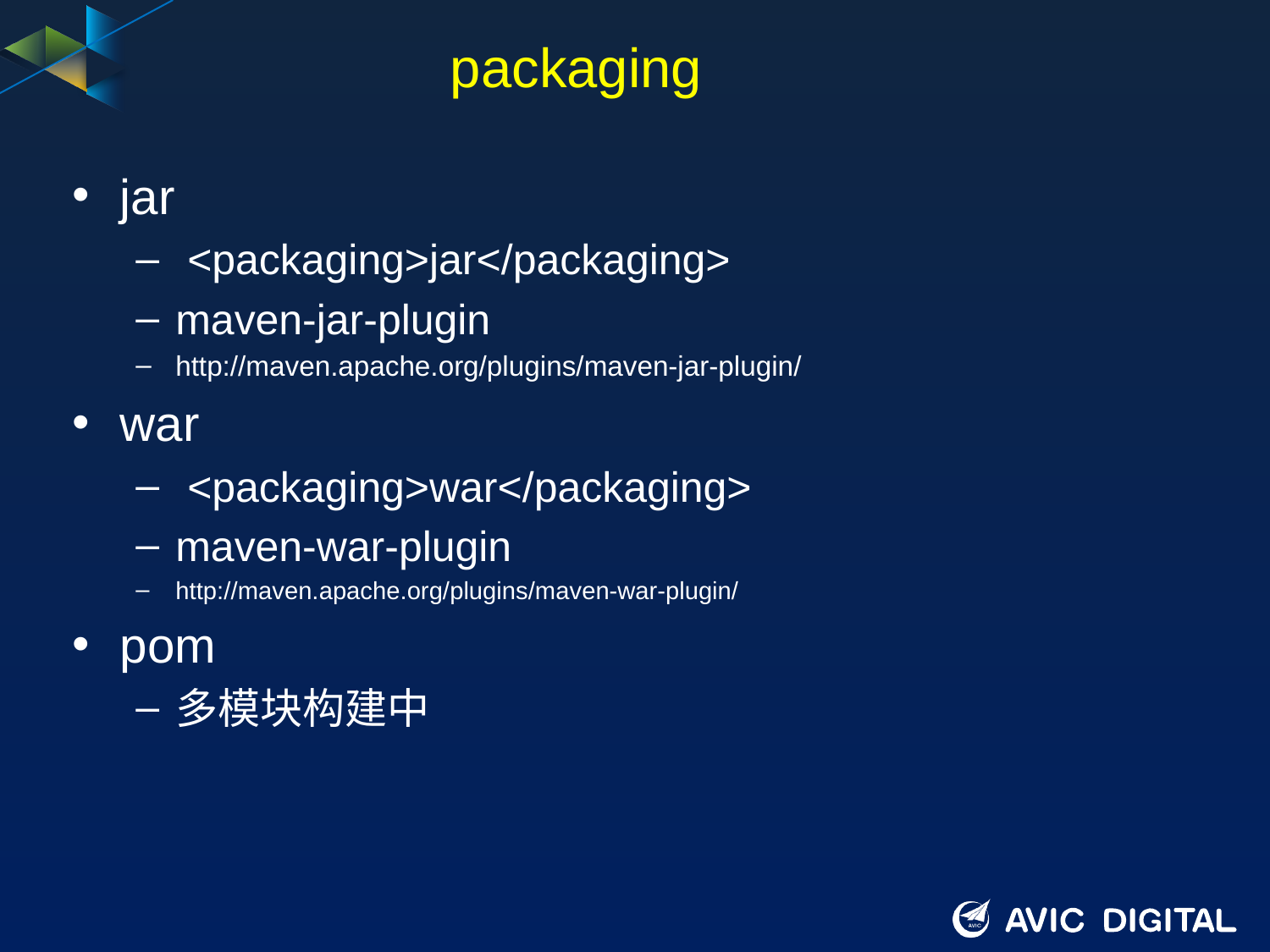

# packaging
jar
 <packaging>jar</packaging>
maven-jar-plugin
http://maven.apache.org/plugins/maven-jar-plugin/
war
 <packaging>war</packaging>
maven-war-plugin
http://maven.apache.org/plugins/maven-war-plugin/
pom
多模块构建中